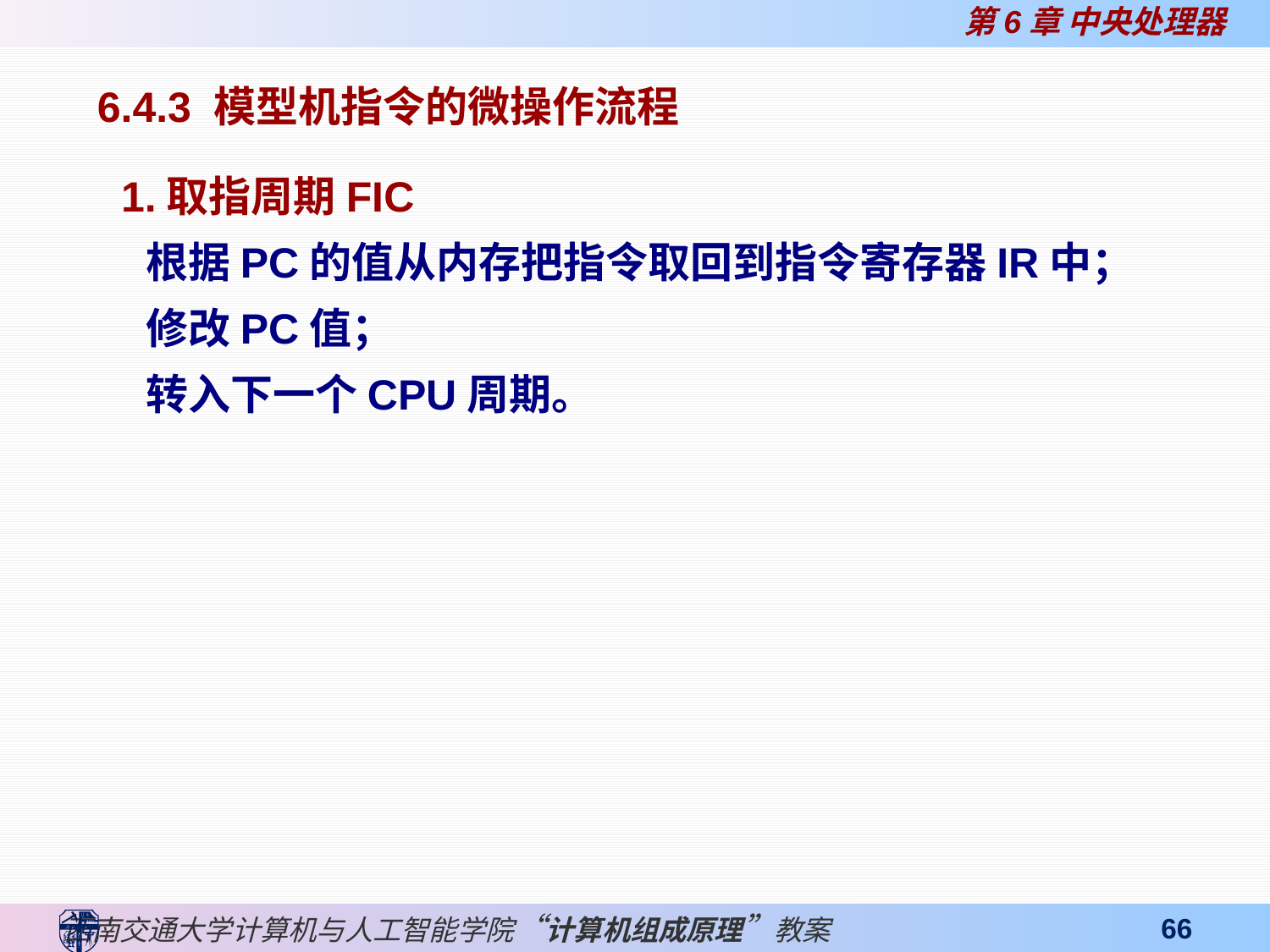

6.4.3 模型机指令的微操作流程
  1.取指周期FIC
    根据PC的值从内存把指令取回到指令寄存器IR中；
    修改PC值；
    转入下一个CPU周期。